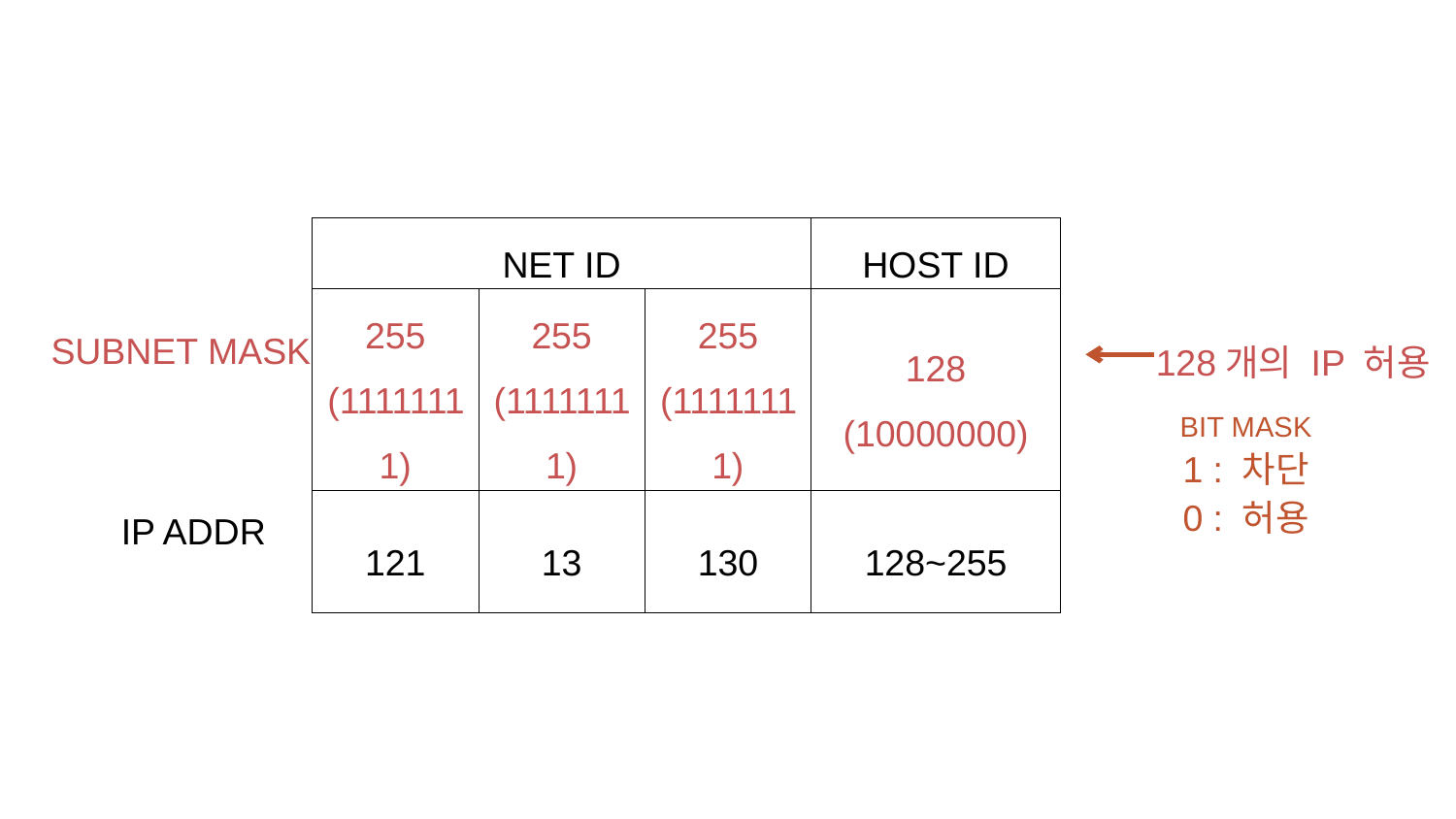

| NET ID |  |  | HOST ID |
| --- | --- | --- | --- |
| 255 (11111111) | 255 (11111111) | 255 (11111111) | 128 (10000000) |
| 121 | 13 | 130 | 128~255 |
SUBNET MASK
128개의 IP 허용
BIT MASK
1 : 차단
0 : 허용
IP ADDR